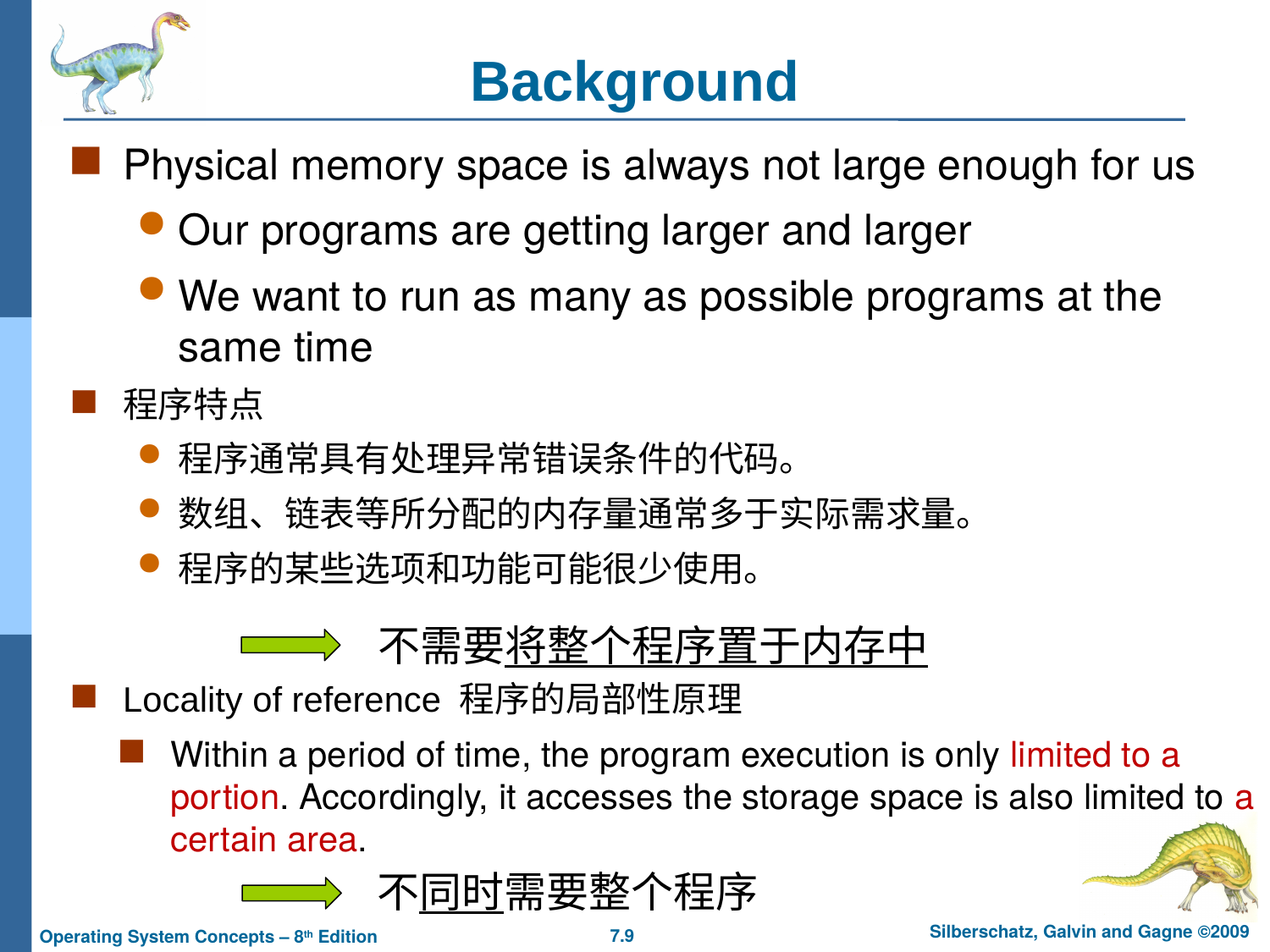

Background
Physical memory space is always not large enough for us
Our programs are getting larger and larger
We want to run as many as possible programs at the same time
程序特点
程序通常具有处理异常错误条件的代码。
数组、链表等所分配的内存量通常多于实际需求量。
程序的某些选项和功能可能很少使用。

Locality of reference 程序的局部性原理
Within a period of time, the program execution is only limited to a portion. Accordingly, it accesses the storage space is also limited to a certain area.

不需要将整个程序置于内存中

不同时需要整个程序